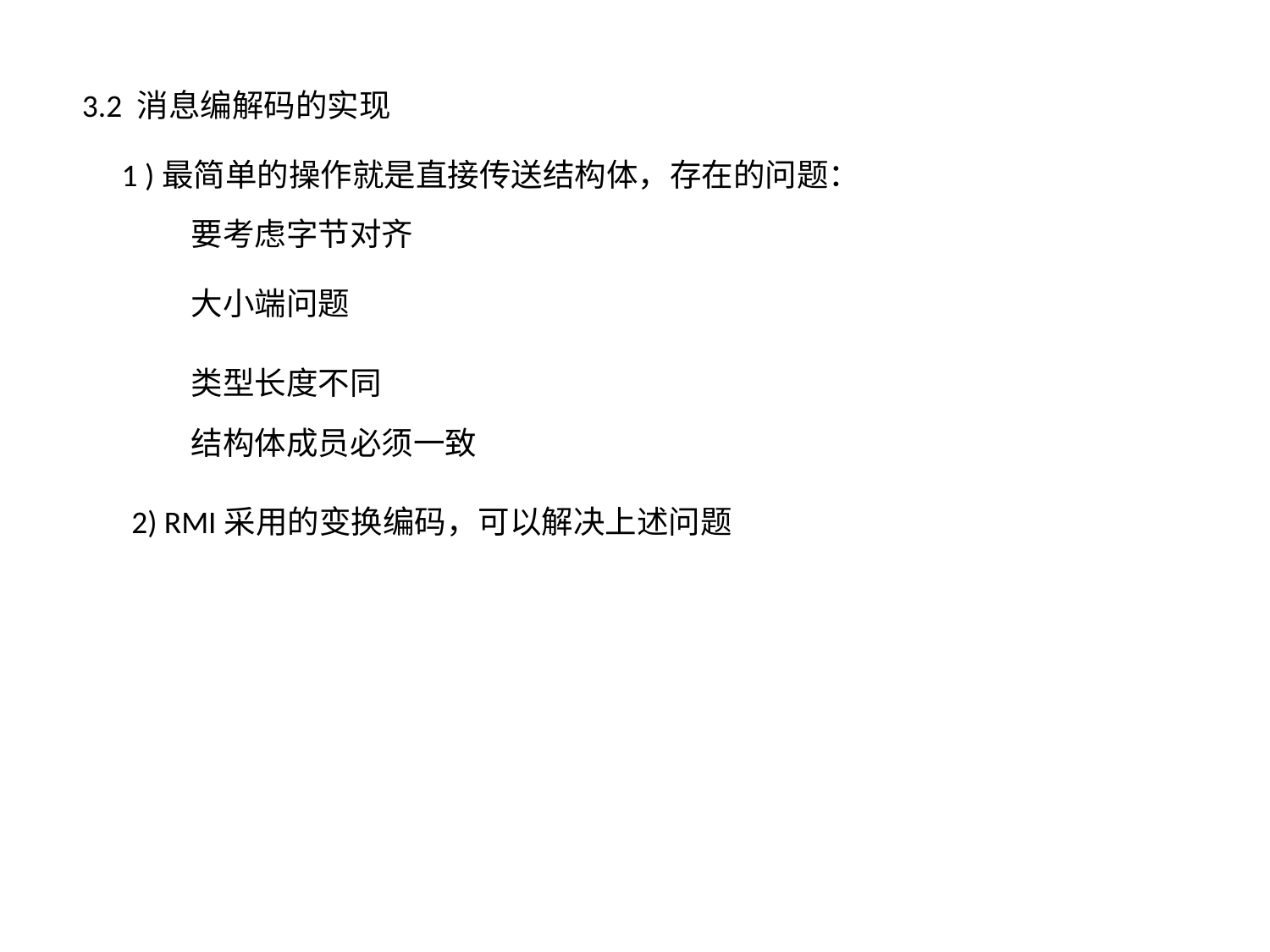

3.2 消息编解码的实现
1 )最简单的操作就是直接传送结构体，存在的问题：
要考虑字节对齐
大小端问题
类型长度不同
结构体成员必须一致
2) RMI采用的变换编码，可以解决上述问题